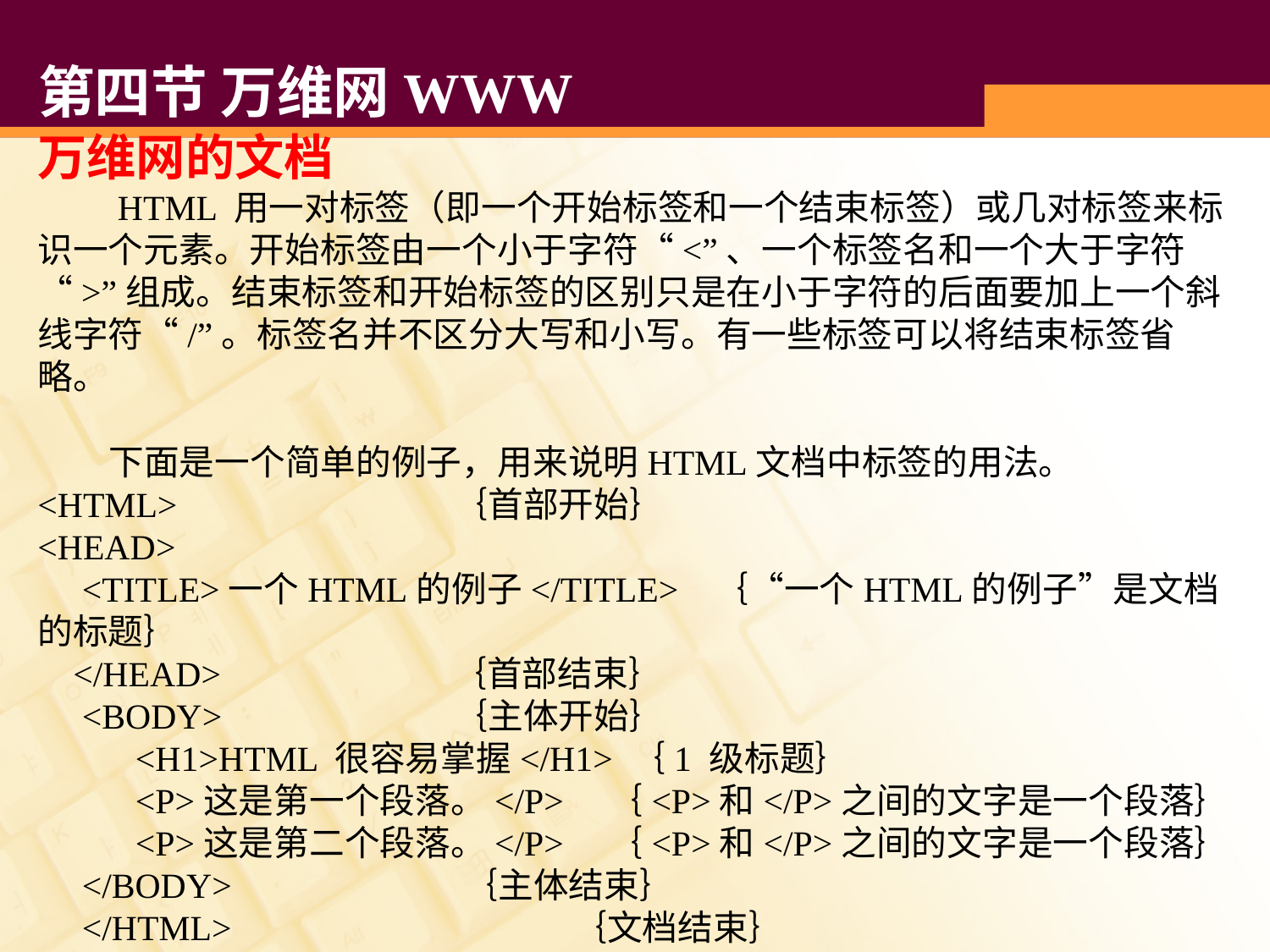

# 第四节 万维网WWW
万维网的文档
         HTML 用一对标签（即一个开始标签和一个结束标签）或几对标签来标识一个元素。开始标签由一个小于字符“<”、一个标签名和一个大于字符“>”组成。结束标签和开始标签的区别只是在小于字符的后面要加上一个斜线字符“/”。标签名并不区分大写和小写。有一些标签可以将结束标签省略。

        下面是一个简单的例子，用来说明HTML文档中标签的用法。
<HTML>                              ｛首部开始｝
<HEAD>
     <TITLE>一个HTML的例子</TITLE>   ｛“一个HTML的例子”是文档的标题｝
    </HEAD>                         ｛首部结束｝
     <BODY>                         ｛主体开始｝
           <H1>HTML 很容易掌握</H1> ｛1 级标题｝
           <P>这是第一个段落。</P>    ｛<P>和</P>之间的文字是一个段落｝
           <P>这是第二个段落。</P>    ｛<P>和</P>之间的文字是一个段落｝
     </BODY>                         ｛主体结束｝
     </HTML>                   		  ｛文档结束｝